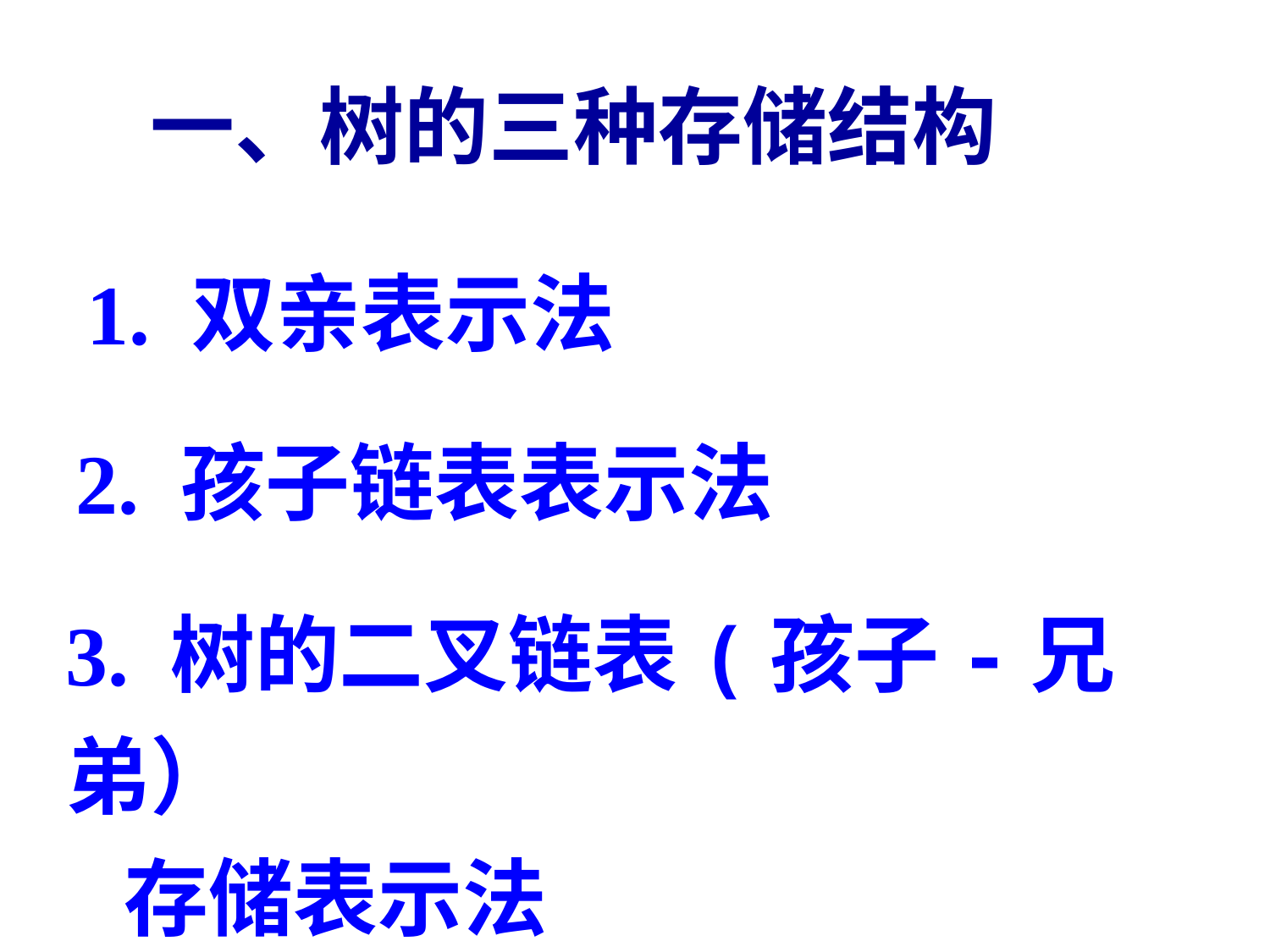

一、树的三种存储结构
1. 双亲表示法
2. 孩子链表表示法
3. 树的二叉链表(孩子-兄弟）
  存储表示法